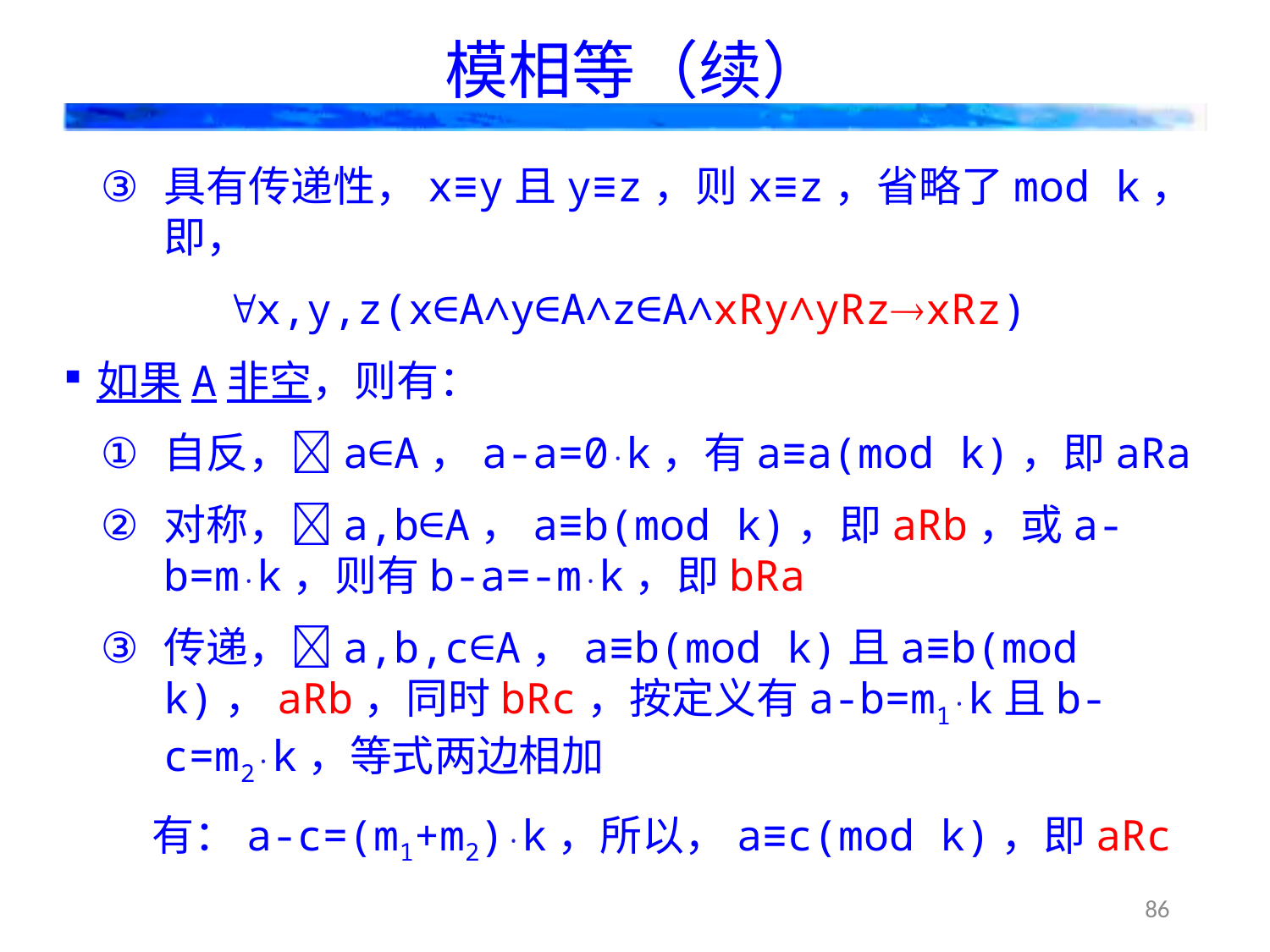

# 模相等（续）
具有传递性，x≡y且y≡z，则x≡z，省略了mod k，即，
∀x,y,z(x∈A∧y∈A∧z∈A∧xRy∧yRz→xRz)
如果A非空，则有：
自反，∀a∈A，a-a=0·k，有a≡a(mod k)，即aRa
对称，∀a,b∈A，a≡b(mod k)，即aRb，或a-b=m·k，则有b-a=-m·k，即bRa
传递，∀a,b,c∈A，a≡b(mod k)且a≡b(mod k)，aRb，同时bRc，按定义有a-b=m1·k且b-c=m2·k，等式两边相加
有：a-c=(m1+m2)·k，所以，a≡c(mod k)，即aRc
86